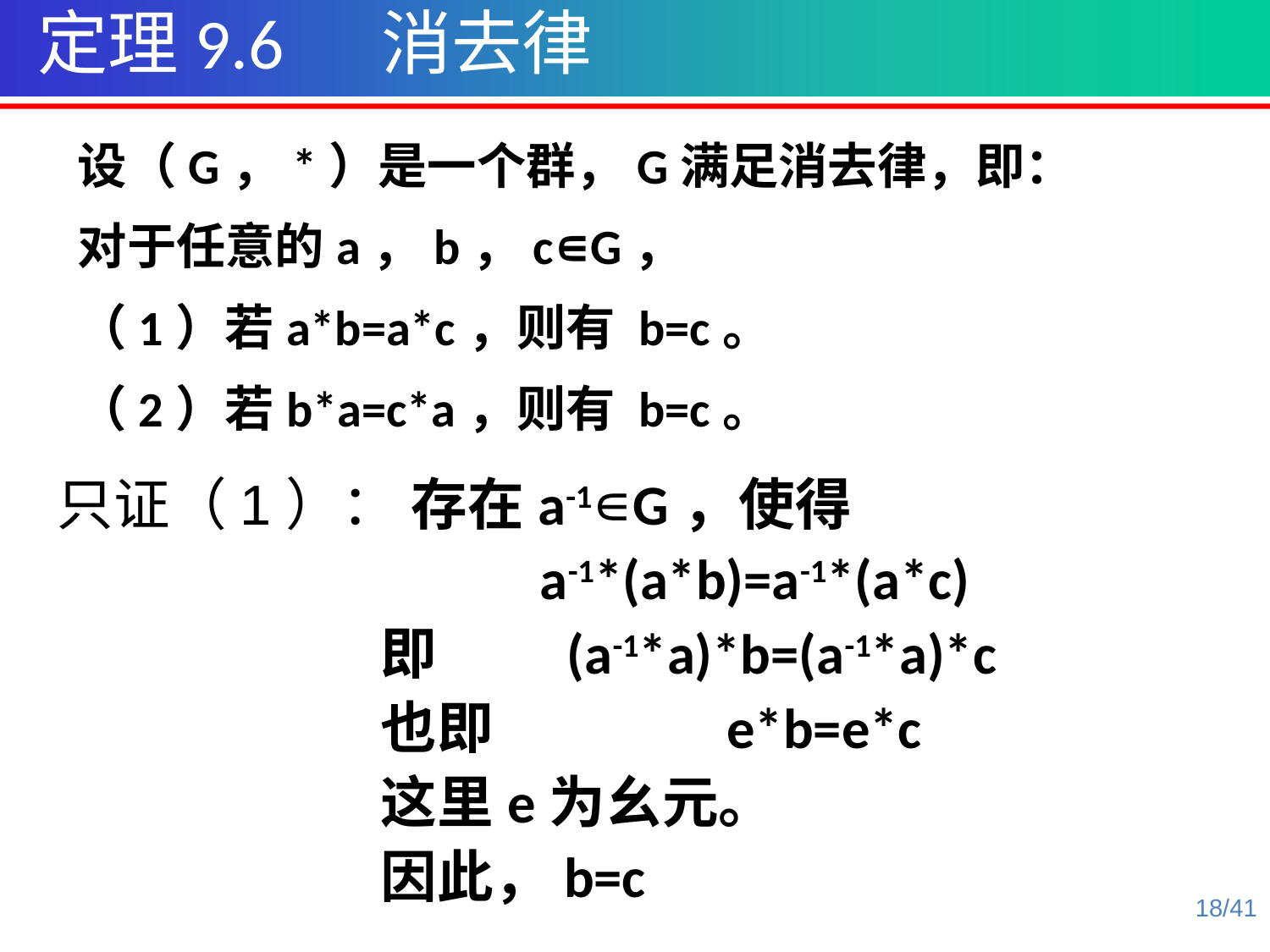

定理9.6     消去律
设（G，*）是一个群，G满足消去律，即：
对于任意的a，b，c∊G，
（1）若a*b=a*c，则有 b=c。
（2）若b*a=c*a，则有 b=c。

只证（1）： 存在a-1∊G，使得
                                      a-1*(a*b)=a-1*(a*c)
                        即         (a-1*a)*b=(a-1*a)*c
                        也即                 e*b=e*c
                        这里e为幺元。
                        因此，b=c
18/41